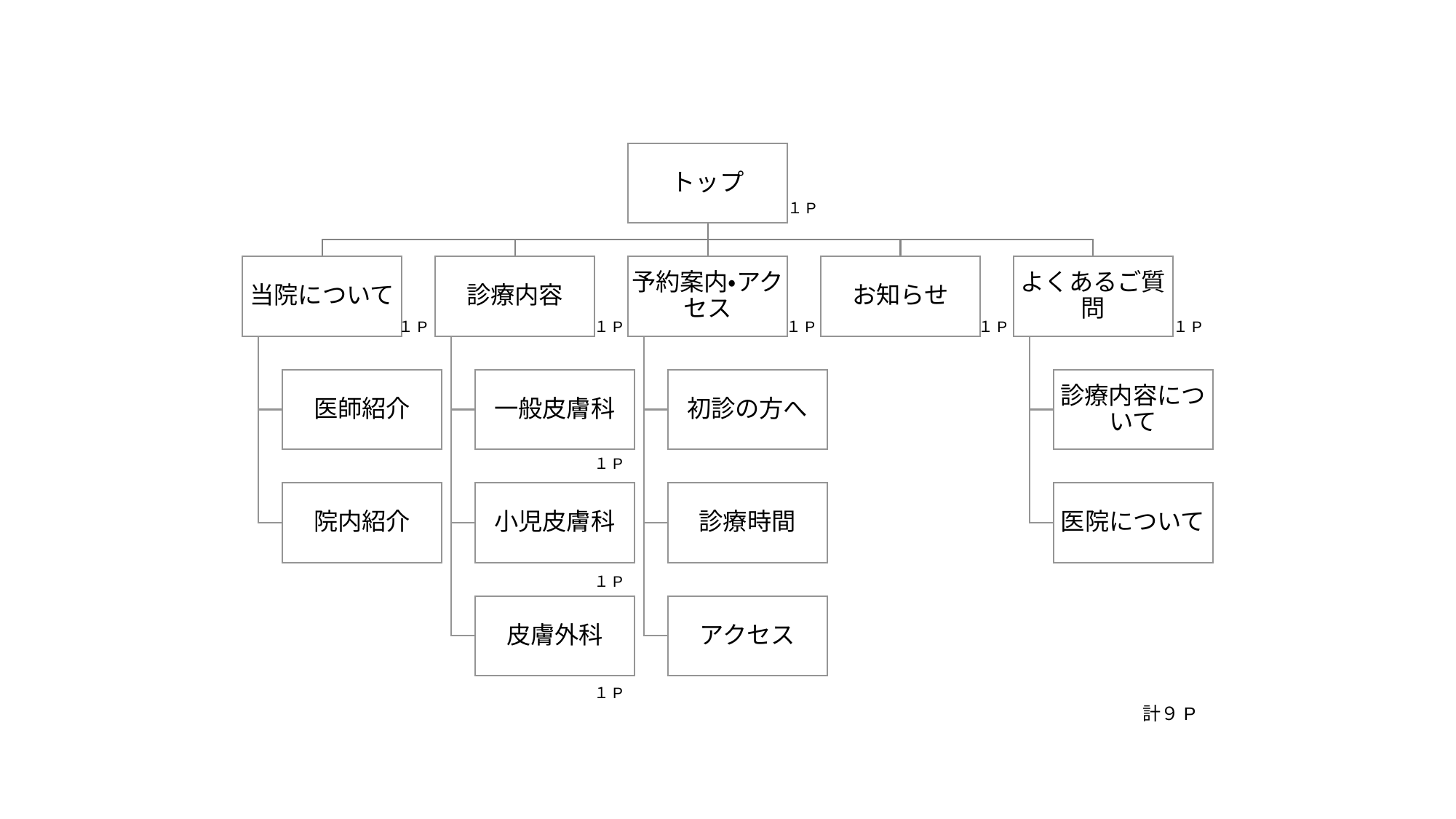

トップ
当院について
医師紹介
院内紹介
診療内容
一般皮膚科
小児皮膚科
皮膚外科
予約案内・アクセス
初診の方へ
診療時間
アクセス
お知らせ
よくあるご質問
診療内容について
医院について
１P
１P
１P
１P
１P
１P
１P
１P
１P
計９P